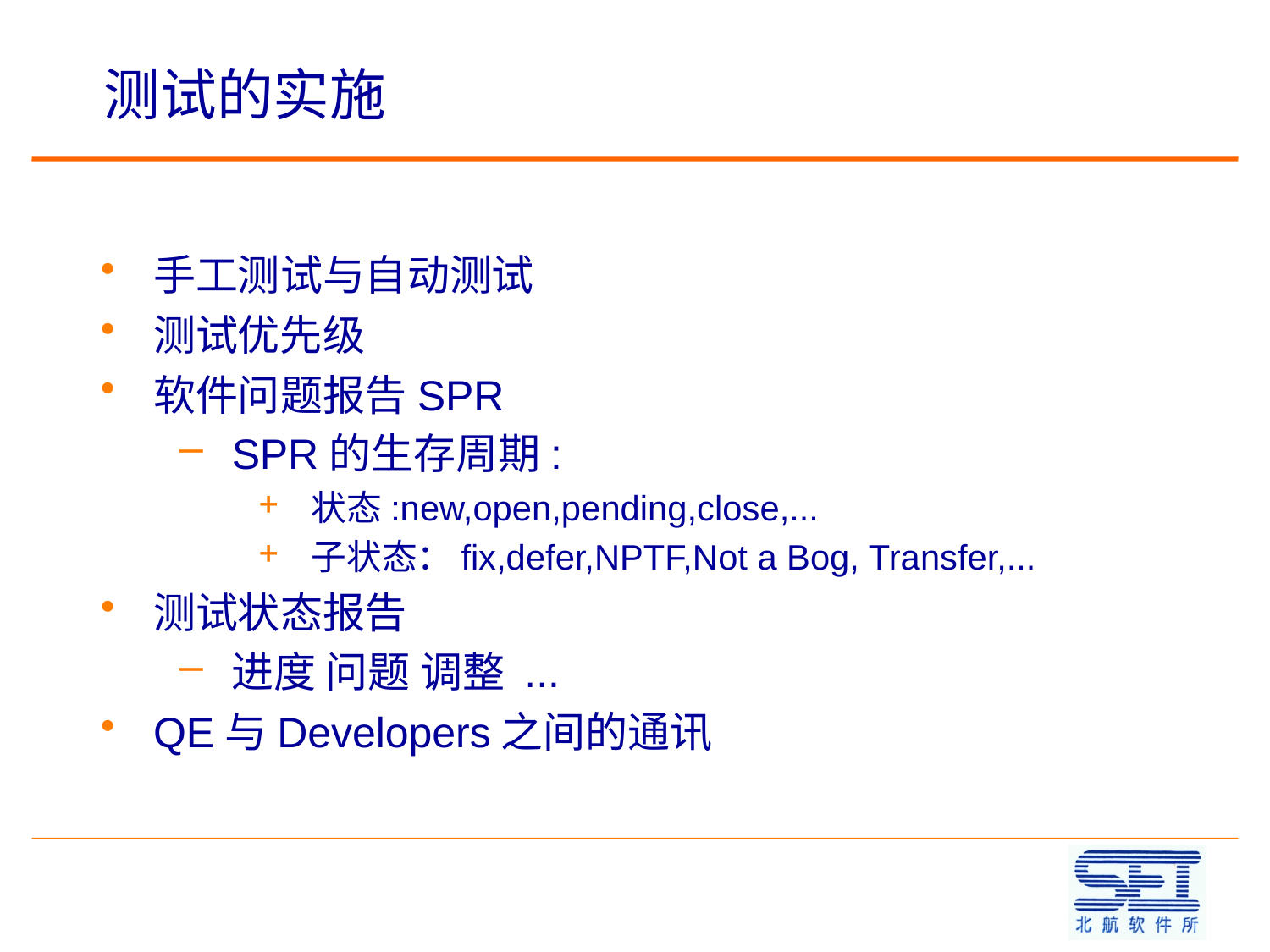

# 测试的实施
手工测试与自动测试
测试优先级
软件问题报告SPR
SPR的生存周期:
状态:new,open,pending,close,...
子状态：fix,defer,NPTF,Not a Bog, Transfer,...
测试状态报告
进度 问题 调整 ...
QE与Developers之间的通讯